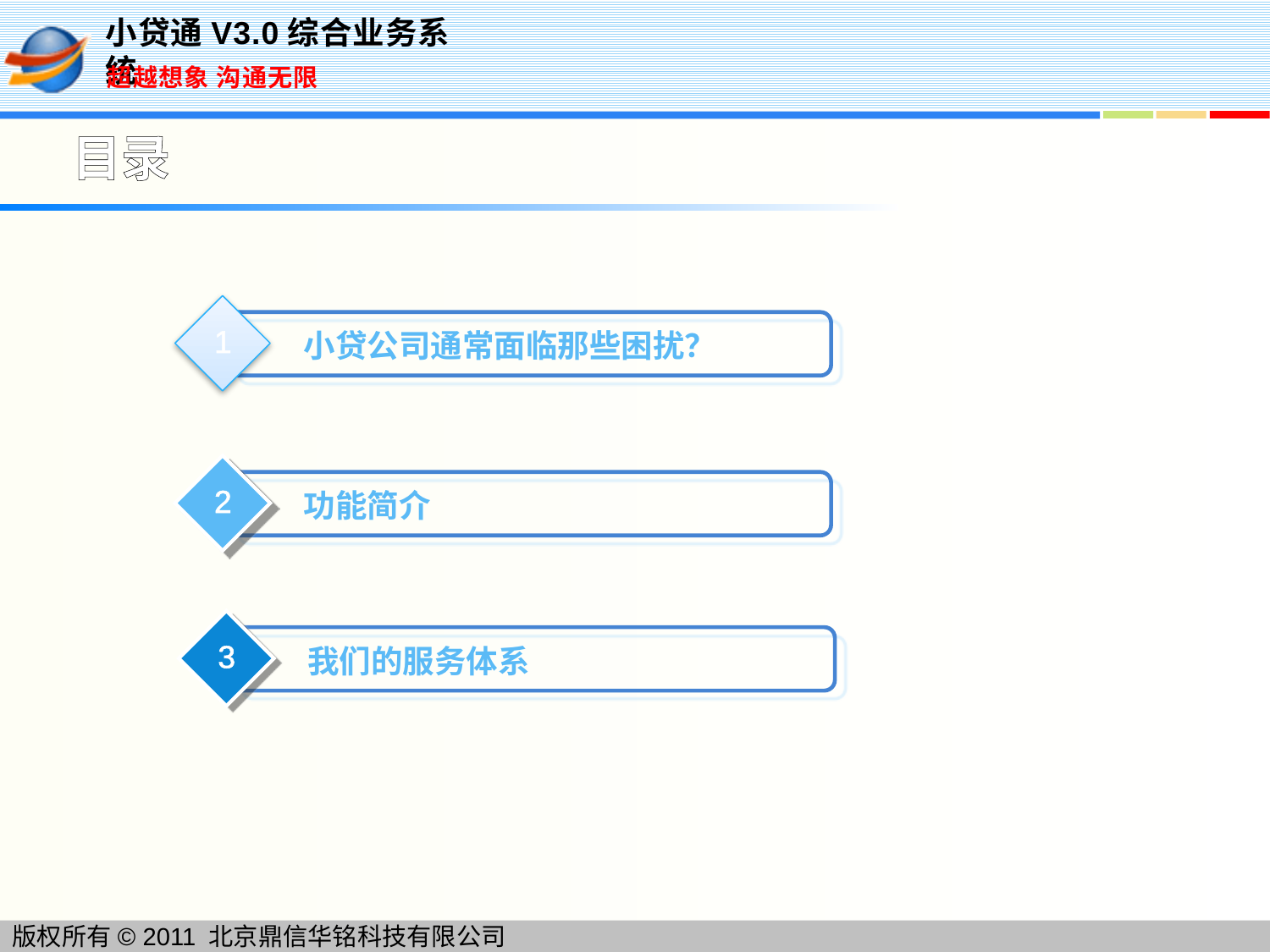

目录

1
小贷公司通常面临那些困扰？

2
功能简介

3
我们的服务体系